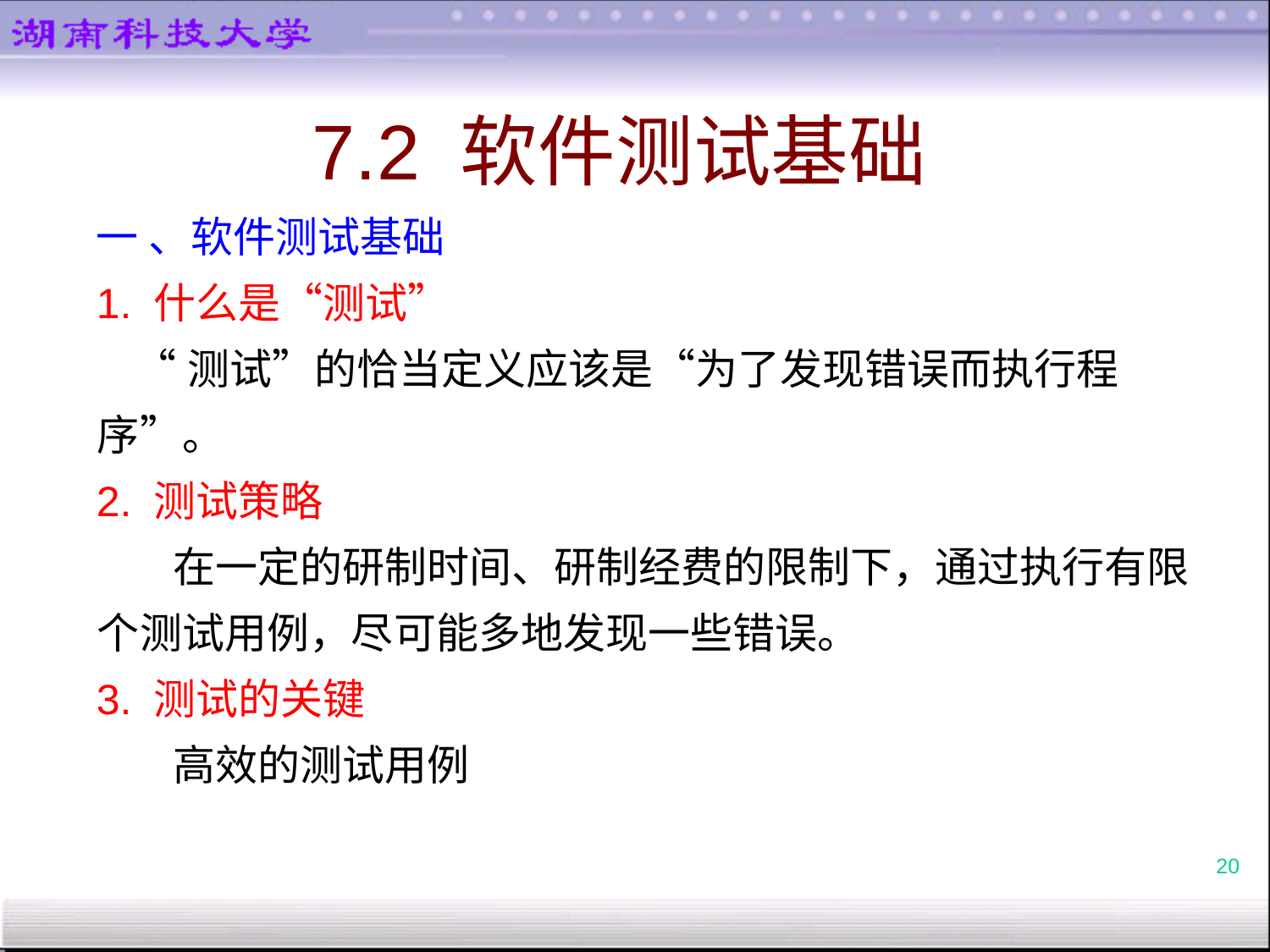

7.2 软件测试基础
一 、软件测试基础
1. 什么是“测试”
    “测试”的恰当定义应该是“为了发现错误而执行程序”。
2. 测试策略
       在一定的研制时间、研制经费的限制下，通过执行有限个测试用例，尽可能多地发现一些错误。
3. 测试的关键
       高效的测试用例
20